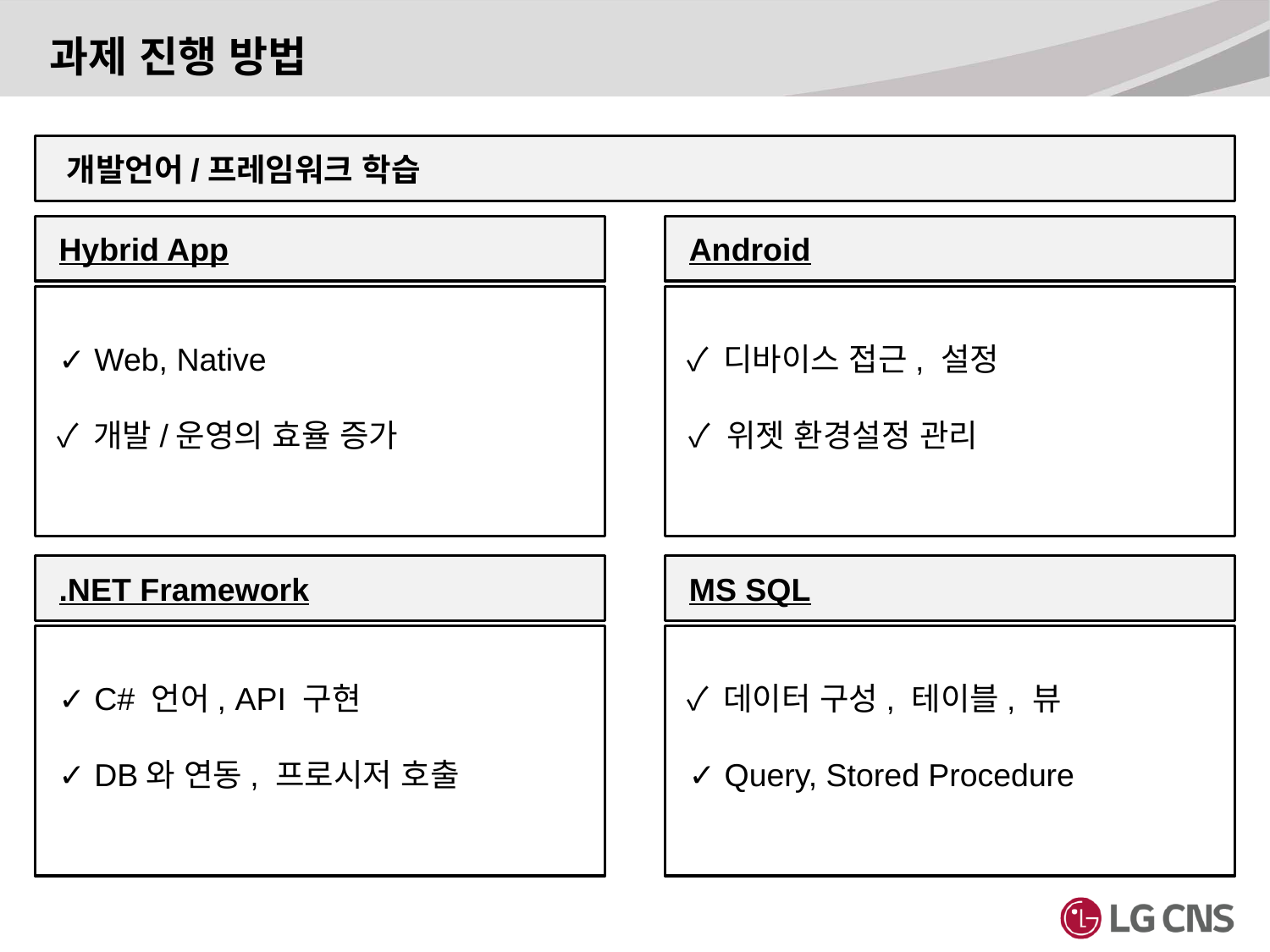

과제 진행 방법
 개발언어/프레임워크 학습
 Hybrid App
 Android

 ✓ Web, Native

 ✓ 개발/운영의 효율 증가

 ✓ 디바이스 접근, 설정

 ✓ 위젯 환경설정 관리

 .NET Framework
 MS SQL

 ✓ C# 언어, API 구현

 ✓ DB와 연동, 프로시저 호출

 ✓ 데이터 구성, 테이블, 뷰

 ✓ Query, Stored Procedure